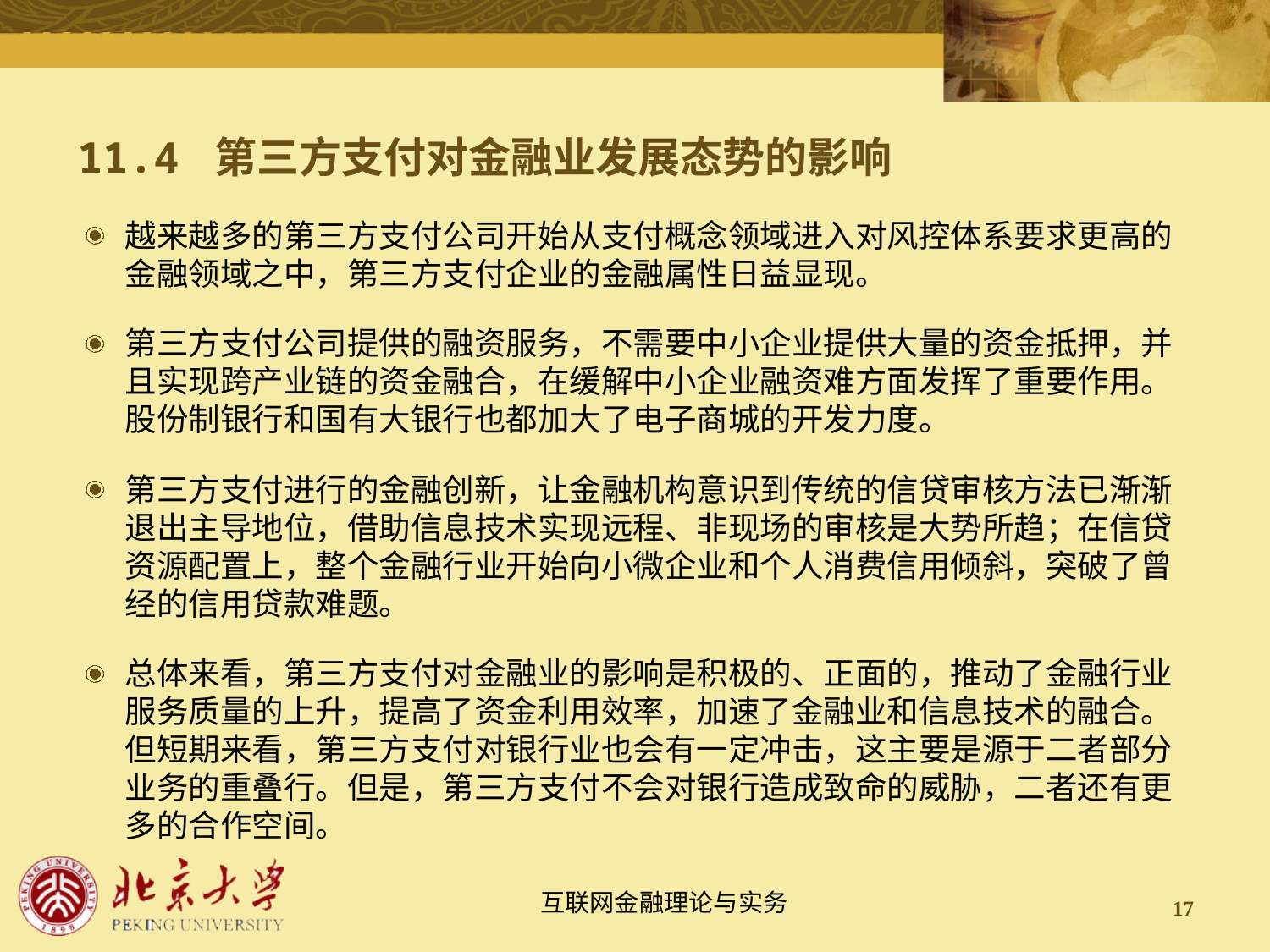

# 11.4 第三方支付对金融业发展态势的影响
越来越多的第三方支付公司开始从支付概念领域进入对风控体系要求更高的金融领域之中，第三方支付企业的金融属性日益显现。
第三方支付公司提供的融资服务，不需要中小企业提供大量的资金抵押，并且实现跨产业链的资金融合，在缓解中小企业融资难方面发挥了重要作用。股份制银行和国有大银行也都加大了电子商城的开发力度。
第三方支付进行的金融创新，让金融机构意识到传统的信贷审核方法已渐渐退出主导地位，借助信息技术实现远程、非现场的审核是大势所趋；在信贷资源配置上，整个金融行业开始向小微企业和个人消费信用倾斜，突破了曾经的信用贷款难题。
总体来看，第三方支付对金融业的影响是积极的、正面的，推动了金融行业服务质量的上升，提高了资金利用效率，加速了金融业和信息技术的融合。但短期来看，第三方支付对银行业也会有一定冲击，这主要是源于二者部分业务的重叠行。但是，第三方支付不会对银行造成致命的威胁，二者还有更多的合作空间。
17